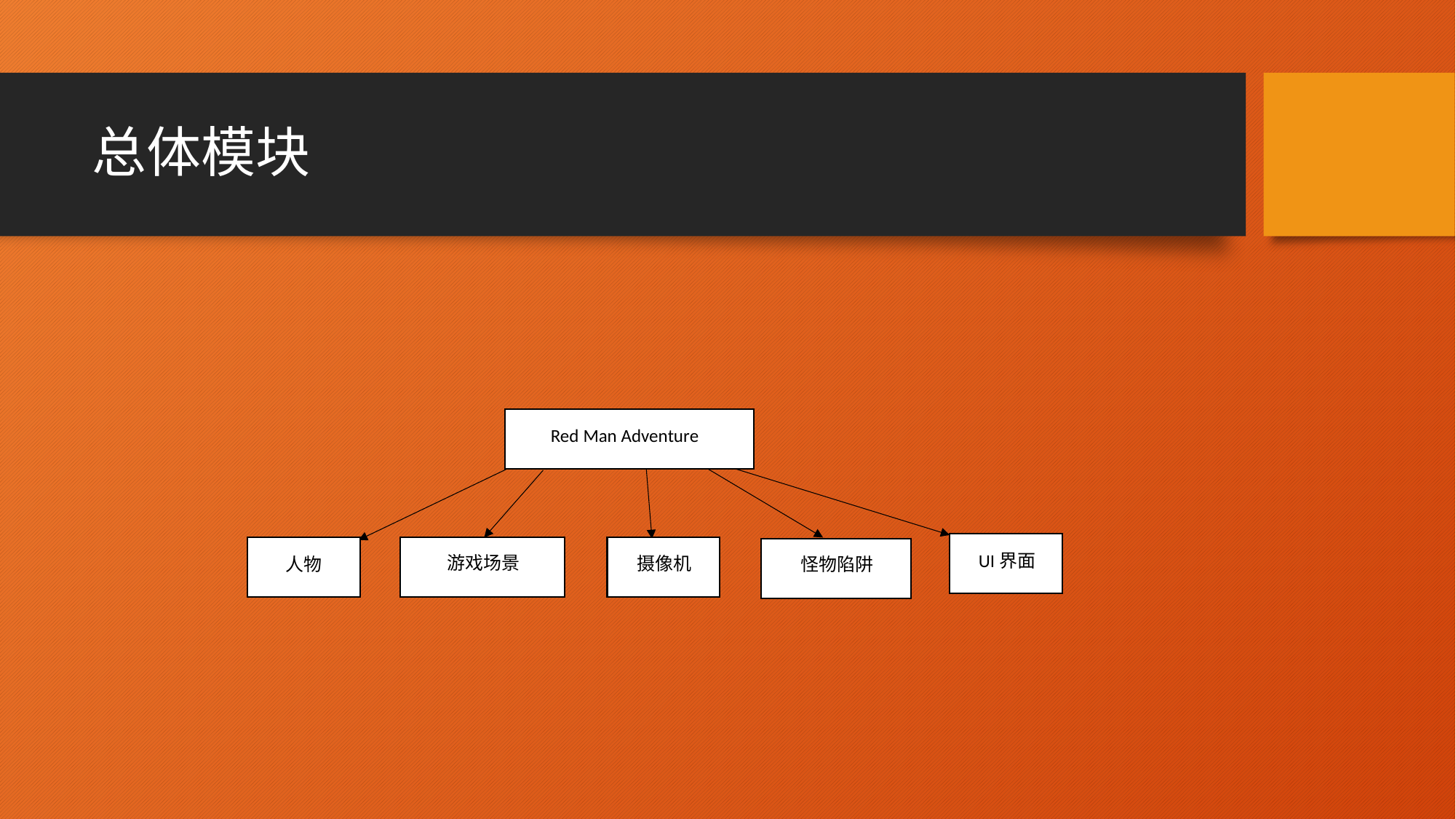

# 总体模块

Red Man Adventure

UI界面

游戏场景

人物

摄像机

怪物陷阱